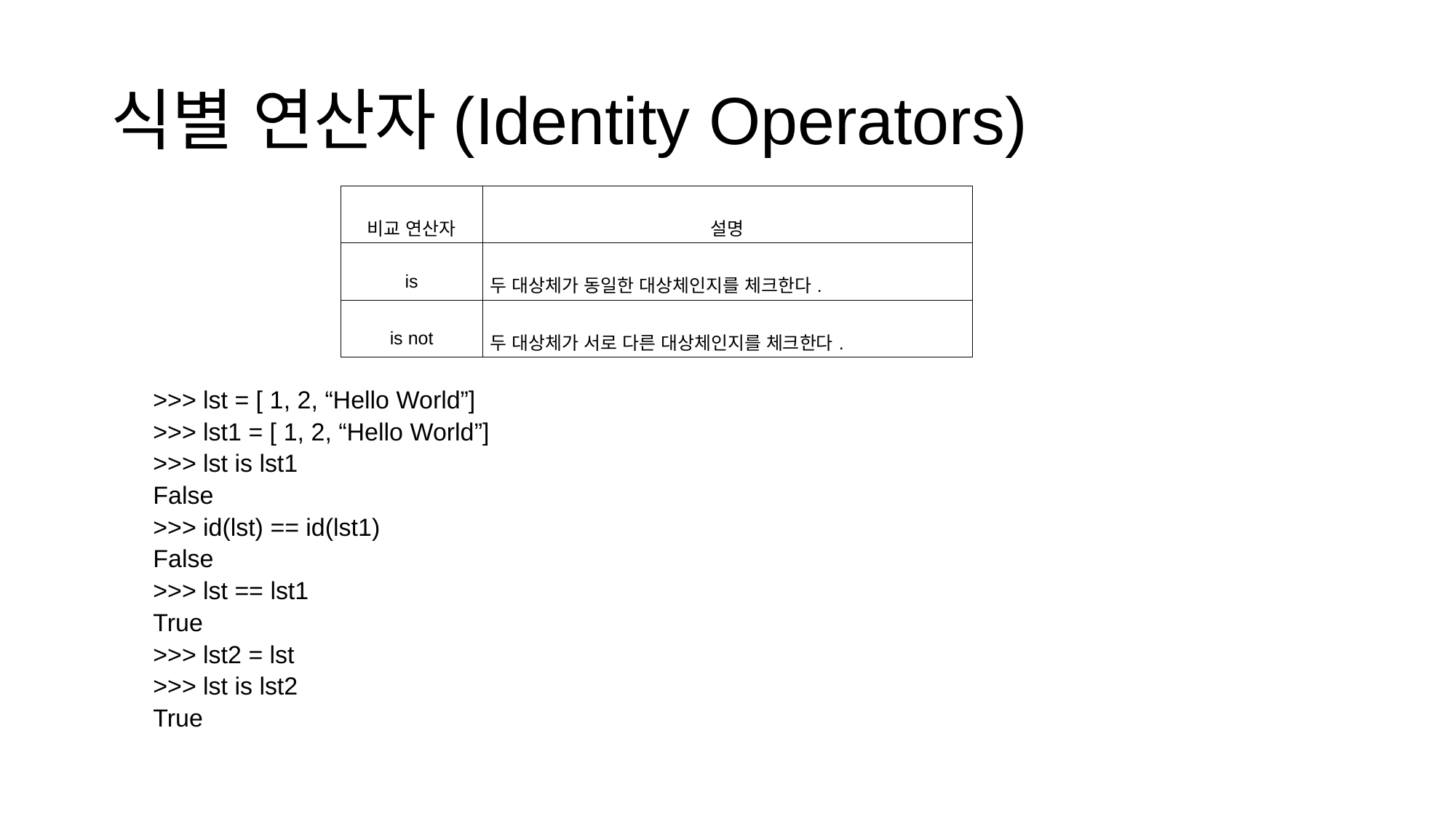

# 식별 연산자(Identity Operators)
| 비교 연산자 | 설명 |
| --- | --- |
| is | 두 대상체가 동일한 대상체인지를 체크한다. |
| is not | 두 대상체가 서로 다른 대상체인지를 체크한다. |

>>> lst = [ 1, 2, “Hello World”]
>>> lst1 = [ 1, 2, “Hello World”]
>>> lst is lst1
False
>>> id(lst) == id(lst1)
False
>>> lst == lst1
True
>>> lst2 = lst
>>> lst is lst2
True